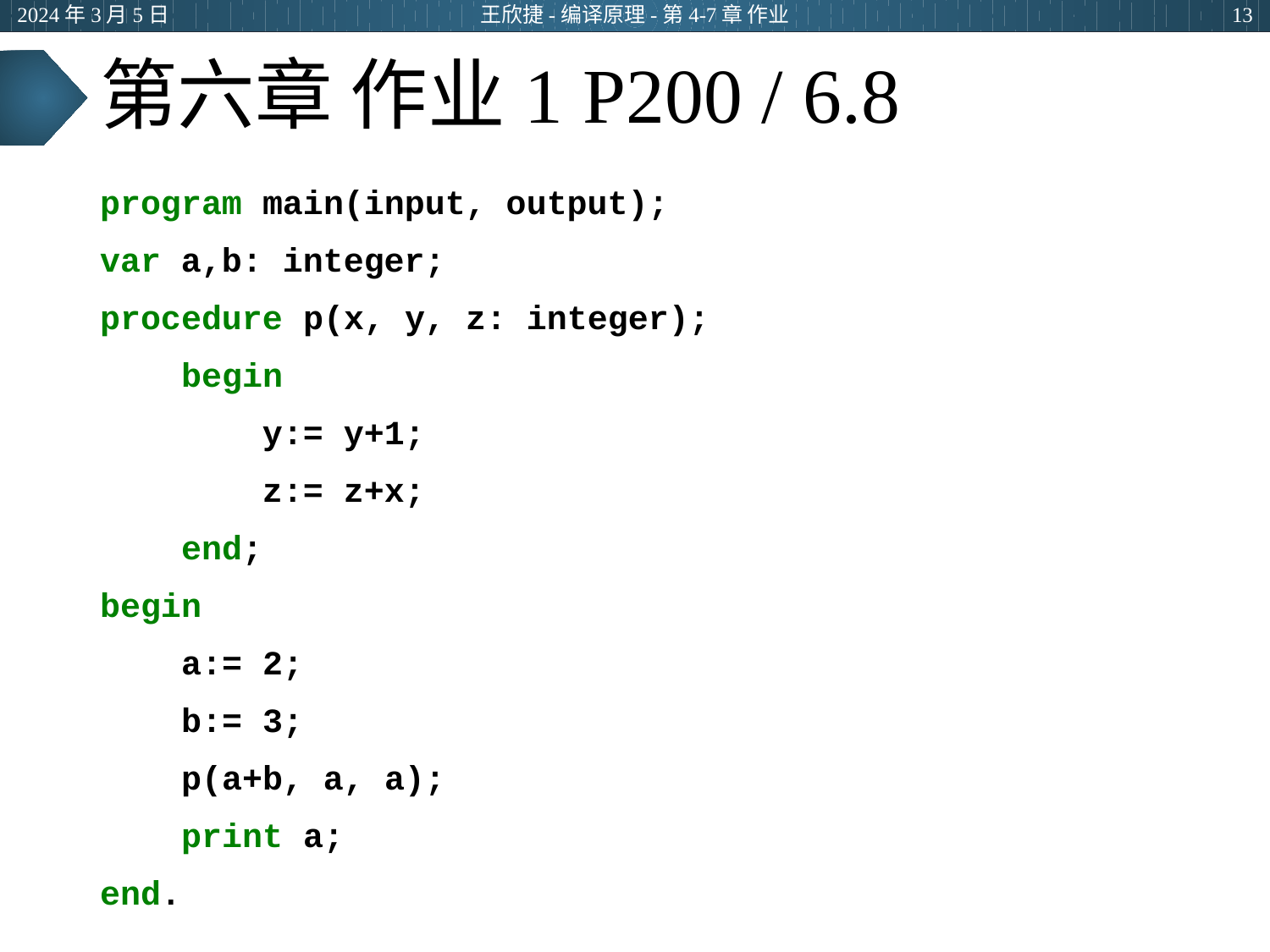

2024年3月5日
王欣捷-编译原理-第4-7章 作业
13
# 第六章 作业1 P200 / 6.8
program main(input, output);
var a,b: integer;
procedure p(x, y, z: integer);
    begin
        y:= y+1;
        z:= z+x;
    end;
begin
    a:= 2;
    b:= 3;
    p(a+b, a, a);
    print a;
end.